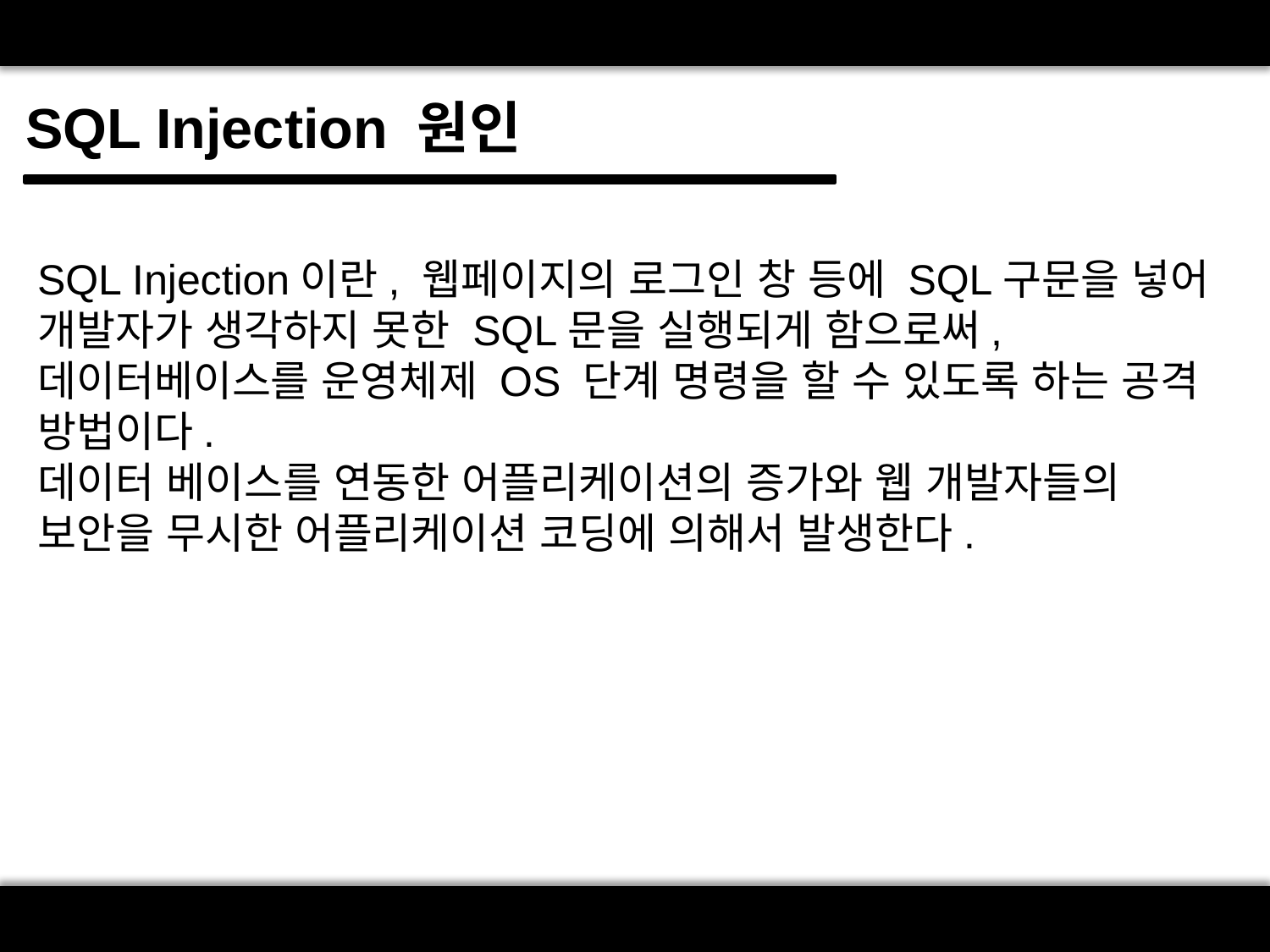

SQL Injection 원인

SQL Injection이란, 웹페이지의 로그인 창 등에 SQL구문을 넣어 개발자가 생각하지 못한 SQL문을 실행되게 함으로써, 데이터베이스를 운영체제 OS 단계 명령을 할 수 있도록 하는 공격 방법이다.
데이터 베이스를 연동한 어플리케이션의 증가와 웹 개발자들의 보안을 무시한 어플리케이션 코딩에 의해서 발생한다.